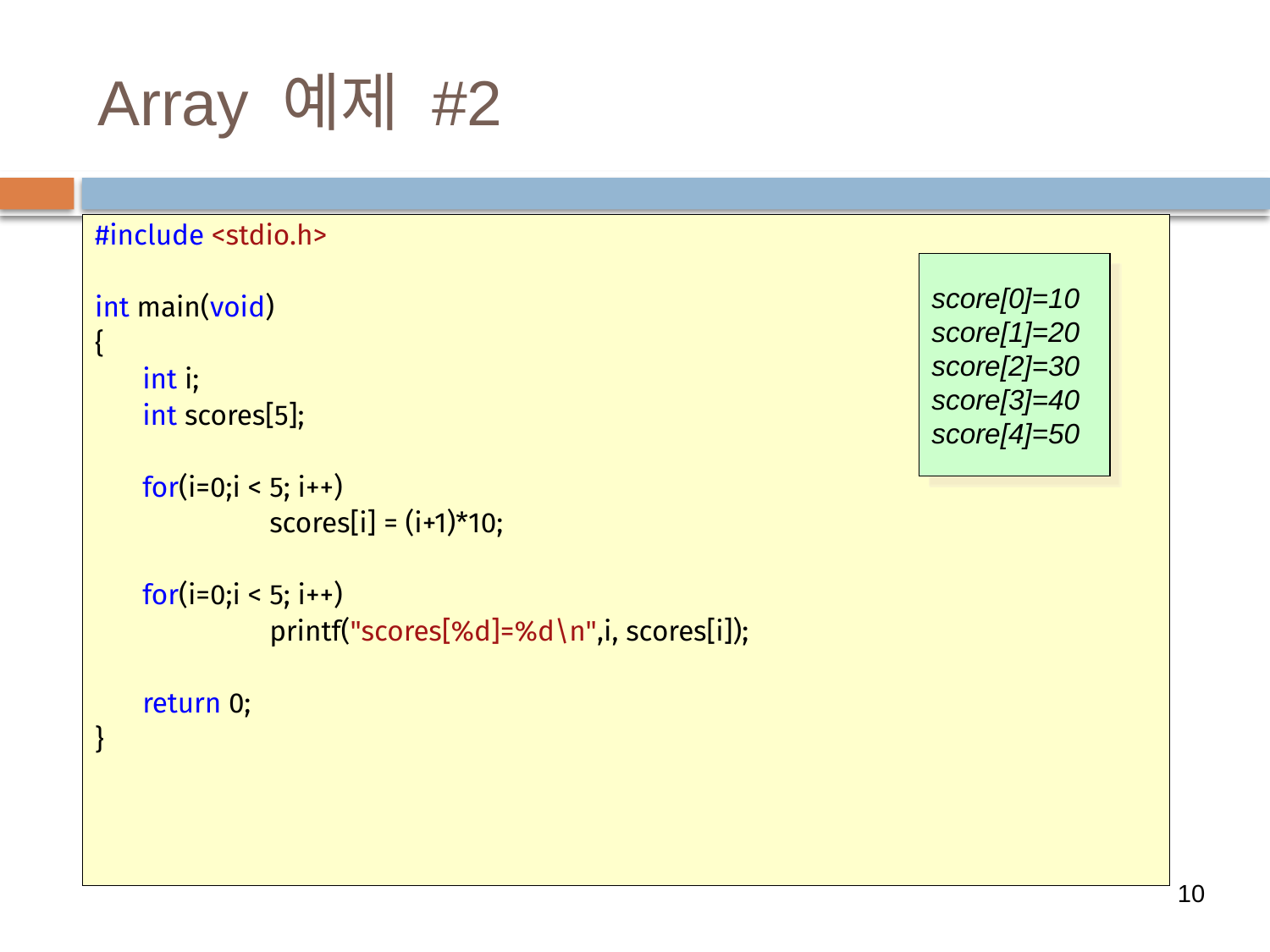

# Array 예제 #2
#include <stdio.h>

int main(void)
{
	int i;
	int scores[5];

	for(i=0;i < 5; i++)
		scores[i] = (i+1)*10;

	for(i=0;i < 5; i++)
		printf("scores[%d]=%d\n",i, scores[i]);

	return 0;
}
score[0]=10
score[1]=20
score[2]=30
score[3]=40
score[4]=50
10